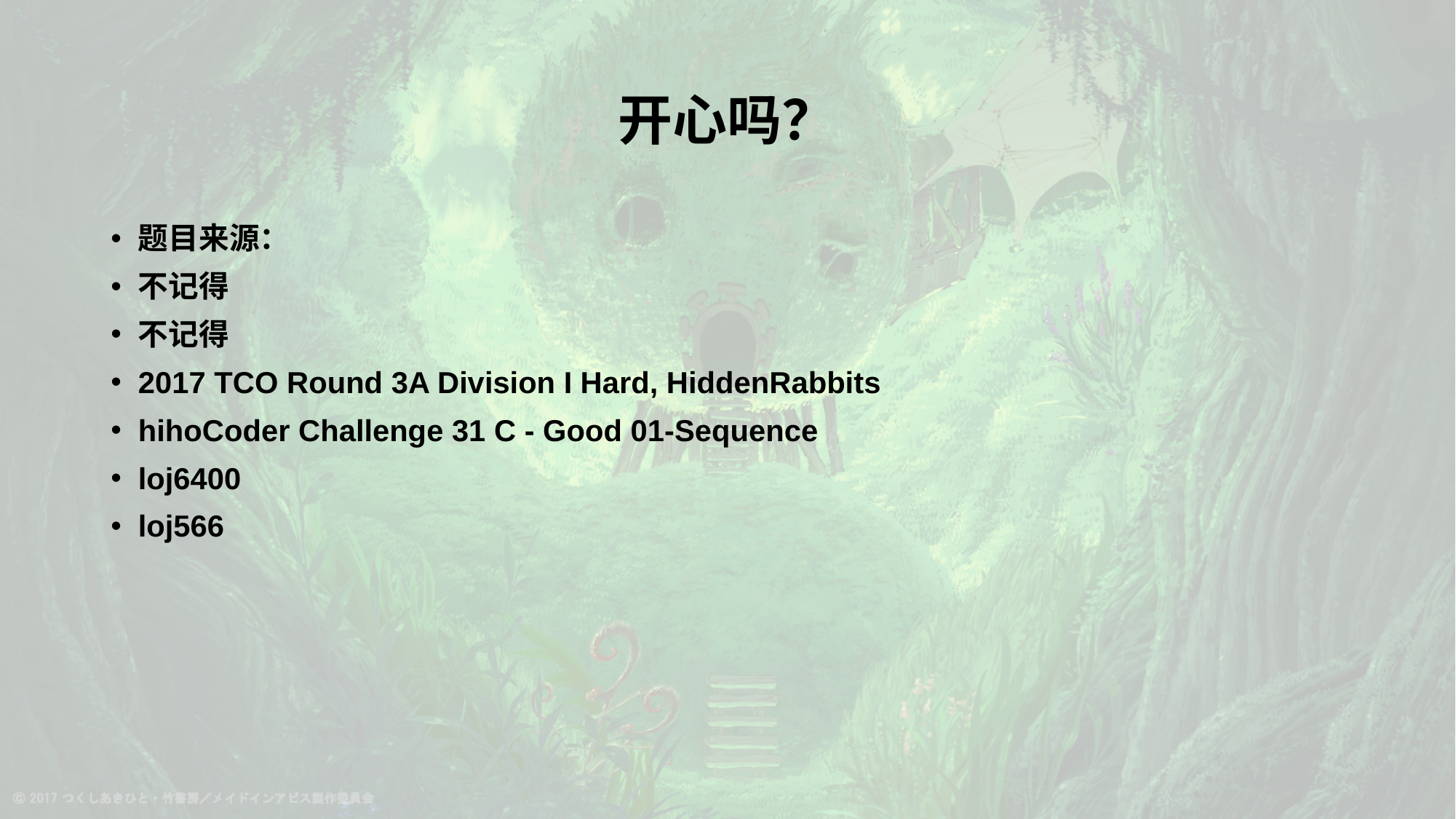

# 开心吗？
题目来源：
不记得
不记得
2017 TCO Round 3A Division I Hard, HiddenRabbits
hihoCoder Challenge 31 C - Good 01-Sequence
loj6400
loj566